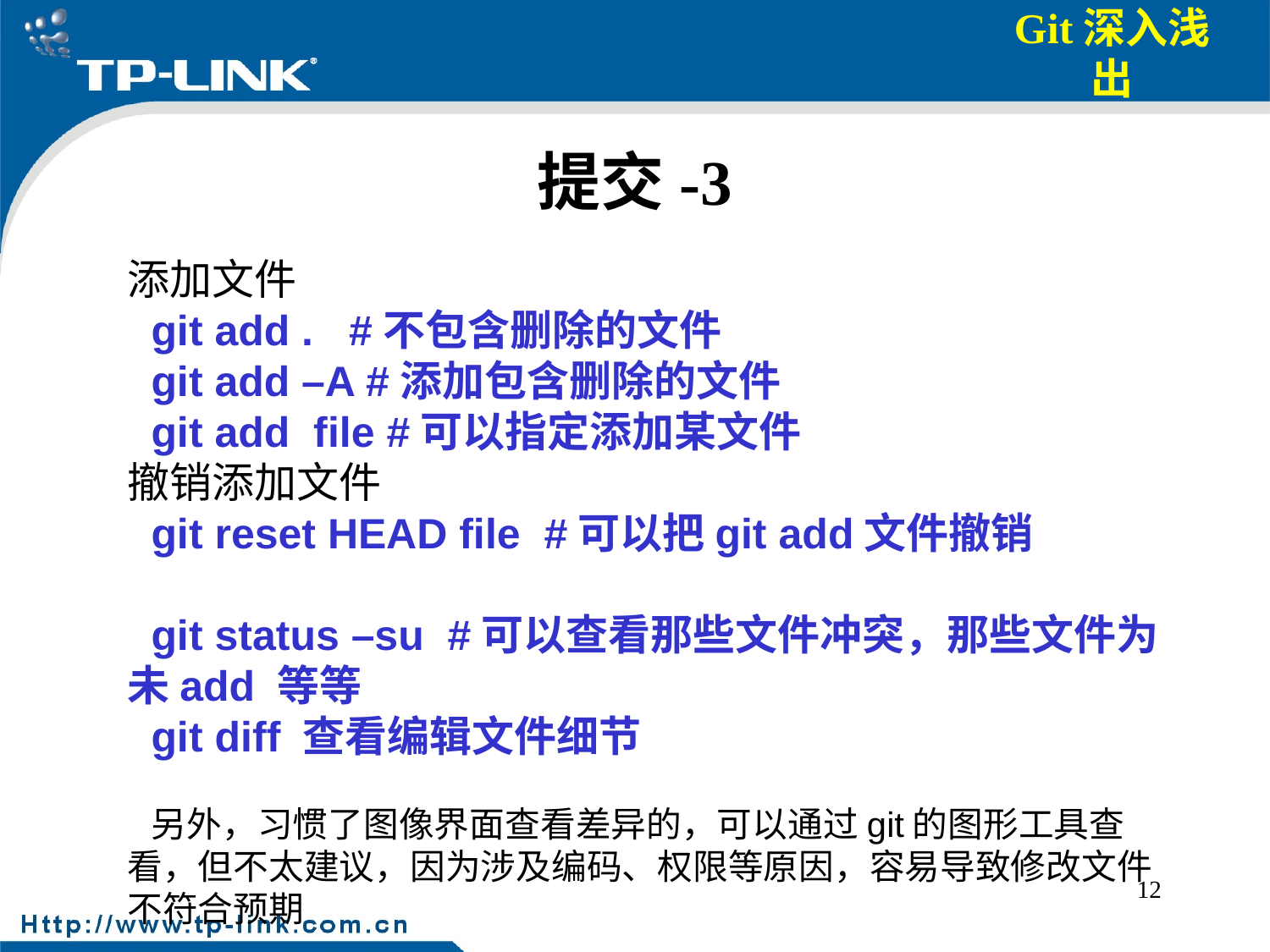

# 提交-3
添加文件
  git add .   #不包含删除的文件
  git add –A #添加包含删除的文件
  git add  file #可以指定添加某文件
撤销添加文件
  git reset HEAD file  #可以把git add文件撤销

  git status –su  #可以查看那些文件冲突，那些文件为未add 等等
  git diff 查看编辑文件细节

  另外，习惯了图像界面查看差异的，可以通过git的图形工具查看，但不太建议，因为涉及编码、权限等原因，容易导致修改文件不符合预期
12